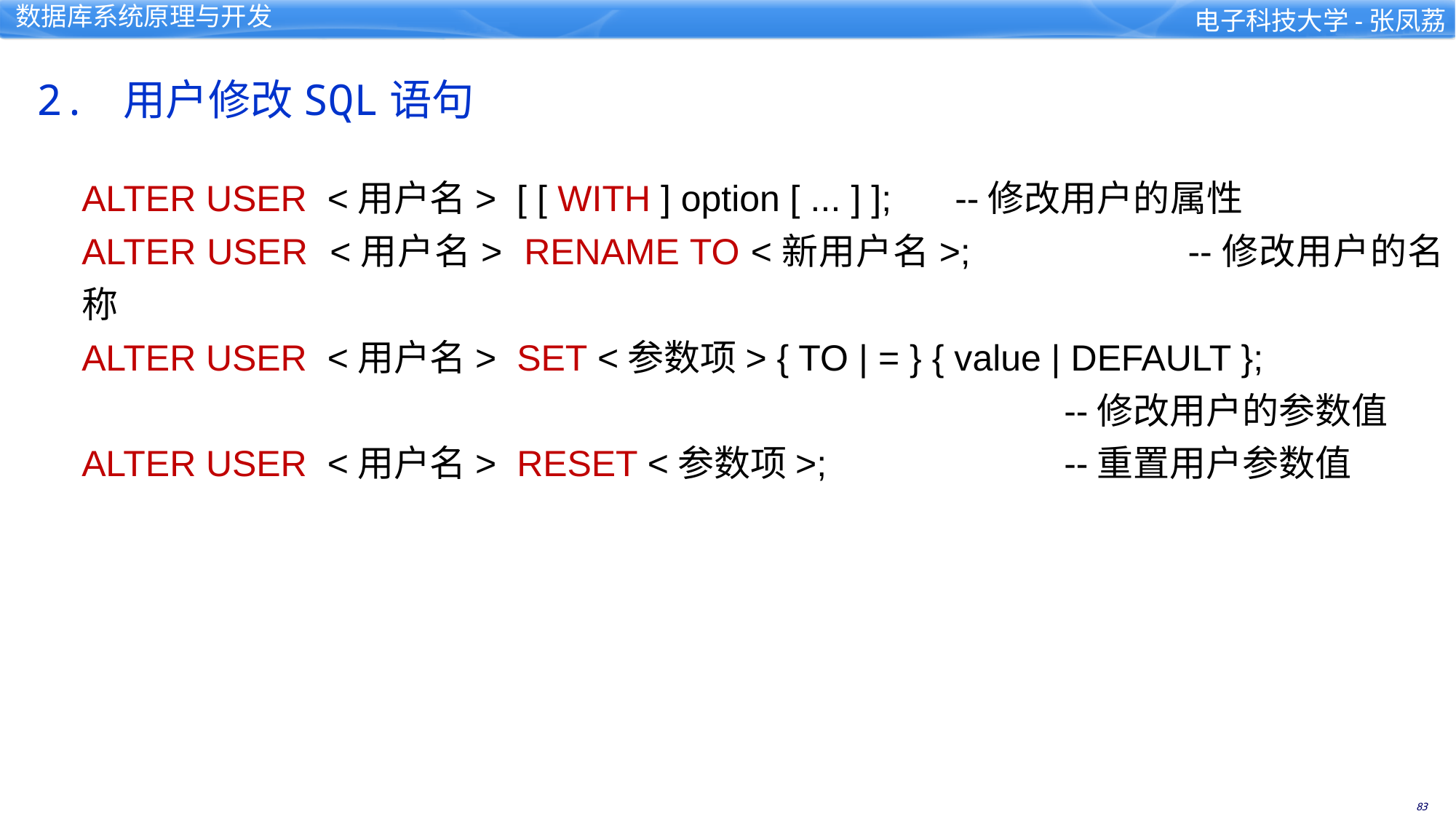

2. 用户修改SQL语句
ALTER USER  <用户名>  [ [ WITH ] option [ ... ] ];  	--修改用户的属性
ALTER USER  <用户名>  RENAME TO <新用户名>;  		--修改用户的名称
ALTER USER  <用户名>  SET <参数项> { TO | = } { value | DEFAULT };
									--修改用户的参数值
ALTER USER  <用户名>  RESET <参数项>;			--重置用户参数值